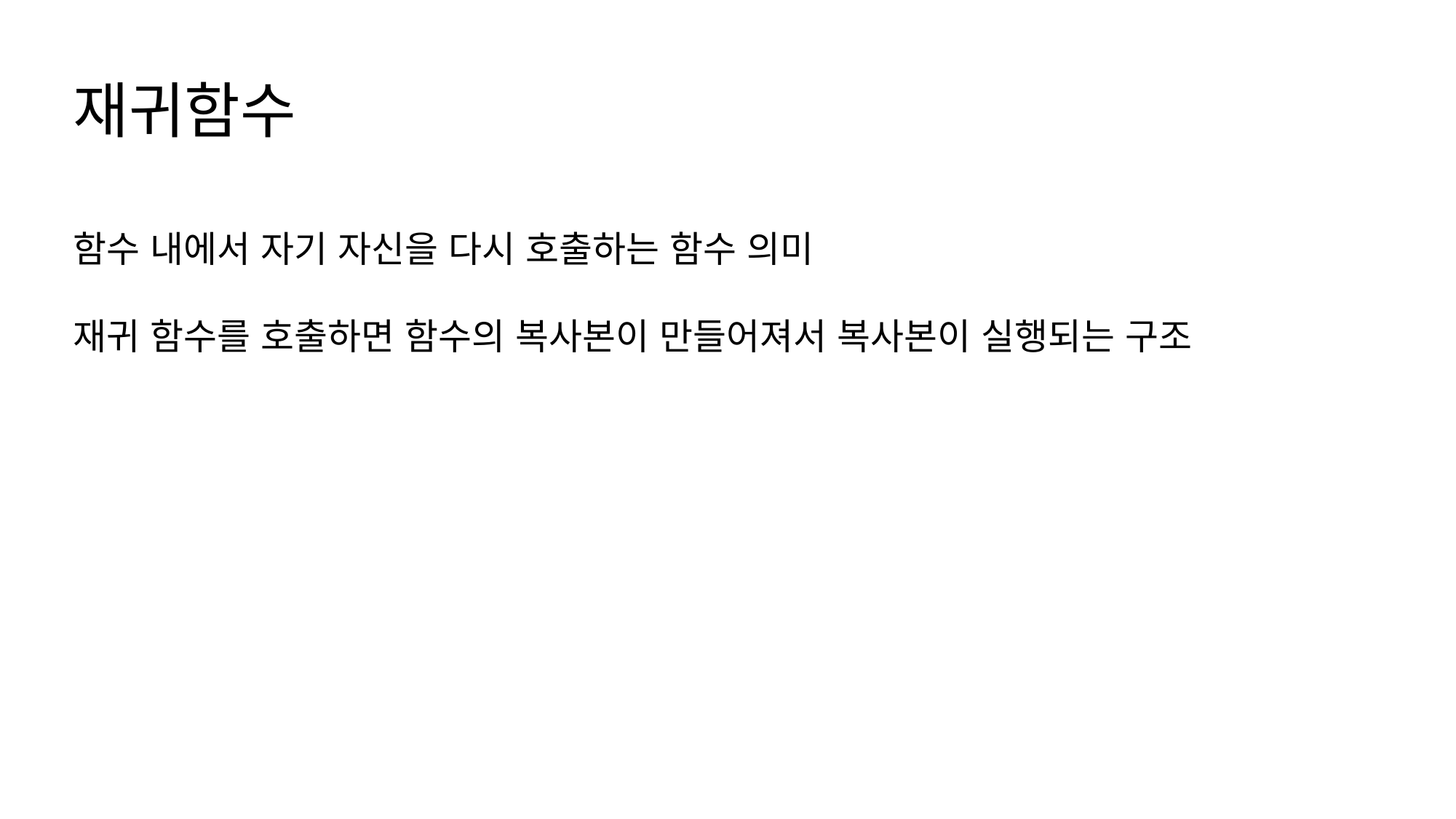

재귀함수
함수 내에서 자기 자신을 다시 호출하는 함수 의미

재귀 함수를 호출하면 함수의 복사본이 만들어져서 복사본이 실행되는 구조